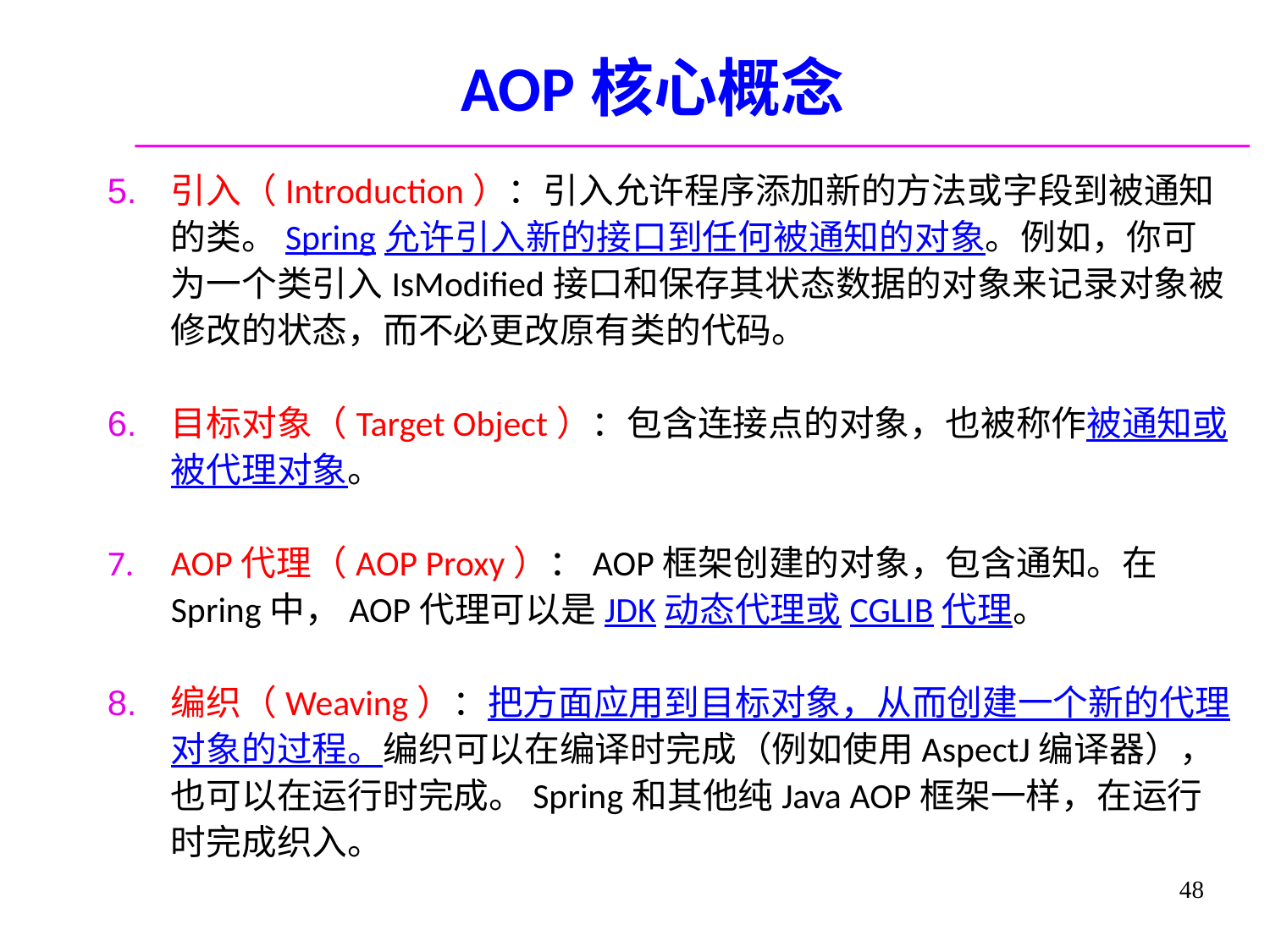

# AOP核心概念
引入（Introduction）：引入允许程序添加新的方法或字段到被通知的类。Spring允许引入新的接口到任何被通知的对象。例如，你可为一个类引入IsModified接口和保存其状态数据的对象来记录对象被修改的状态，而不必更改原有类的代码。

目标对象（Target Object）：包含连接点的对象，也被称作被通知或被代理对象。

AOP代理（AOP Proxy）：AOP框架创建的对象，包含通知。在Spring中，AOP代理可以是JDK动态代理或CGLIB代理。

编织（Weaving）：把方面应用到目标对象，从而创建一个新的代理对象的过程。编织可以在编译时完成（例如使用AspectJ编译器），也可以在运行时完成。Spring和其他纯Java AOP框架一样，在运行时完成织入。

48